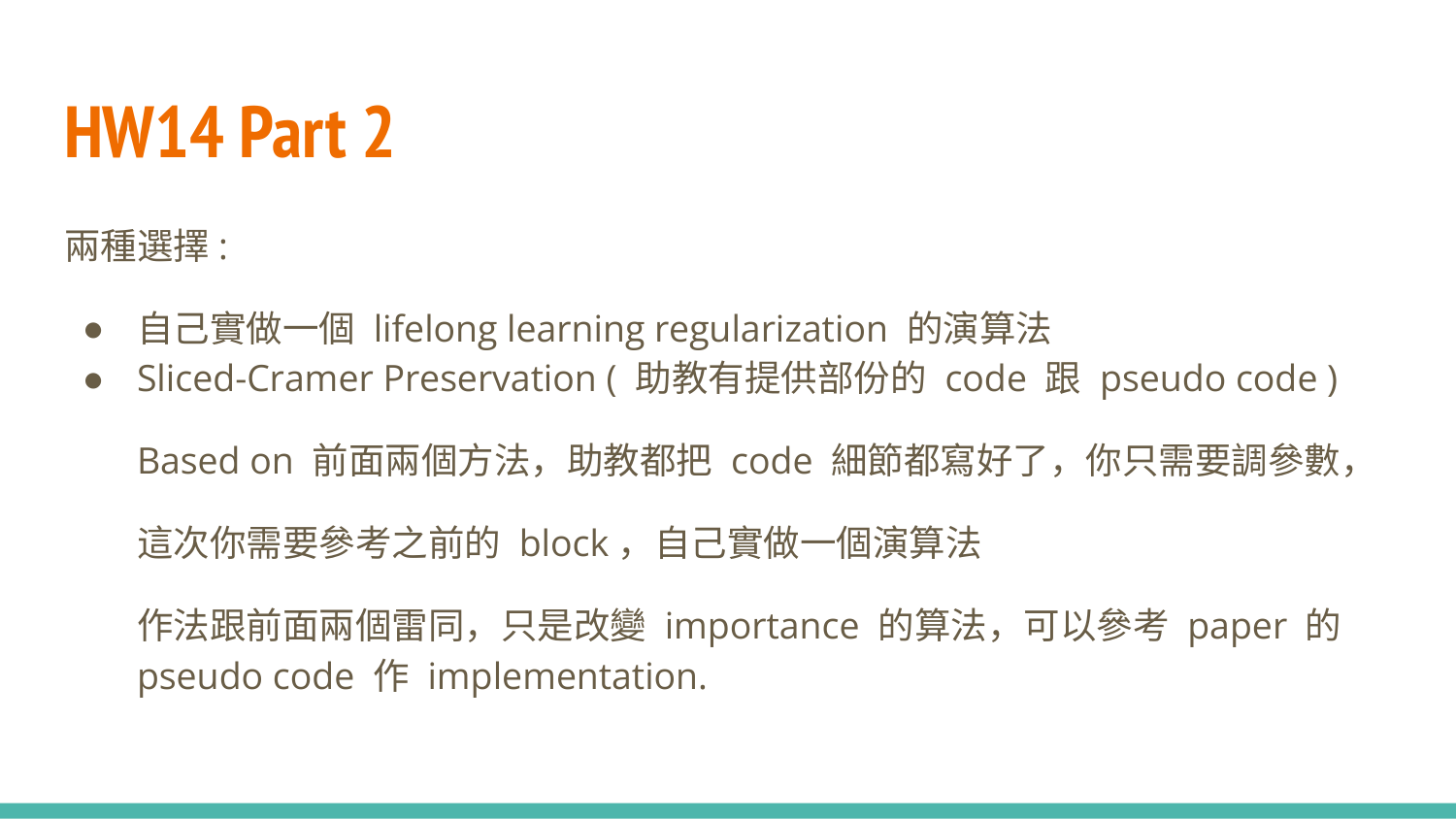

# HW14 Part 2
兩種選擇:
自己實做一個 lifelong learning regularization 的演算法
Sliced-Cramer Preservation ( 助教有提供部份的 code 跟 pseudo code )
Based on 前面兩個方法，助教都把 code 細節都寫好了，你只需要調參數，
這次你需要參考之前的 block，自己實做一個演算法
作法跟前面兩個雷同，只是改變 importance 的算法，可以參考 paper 的 pseudo code 作 implementation.